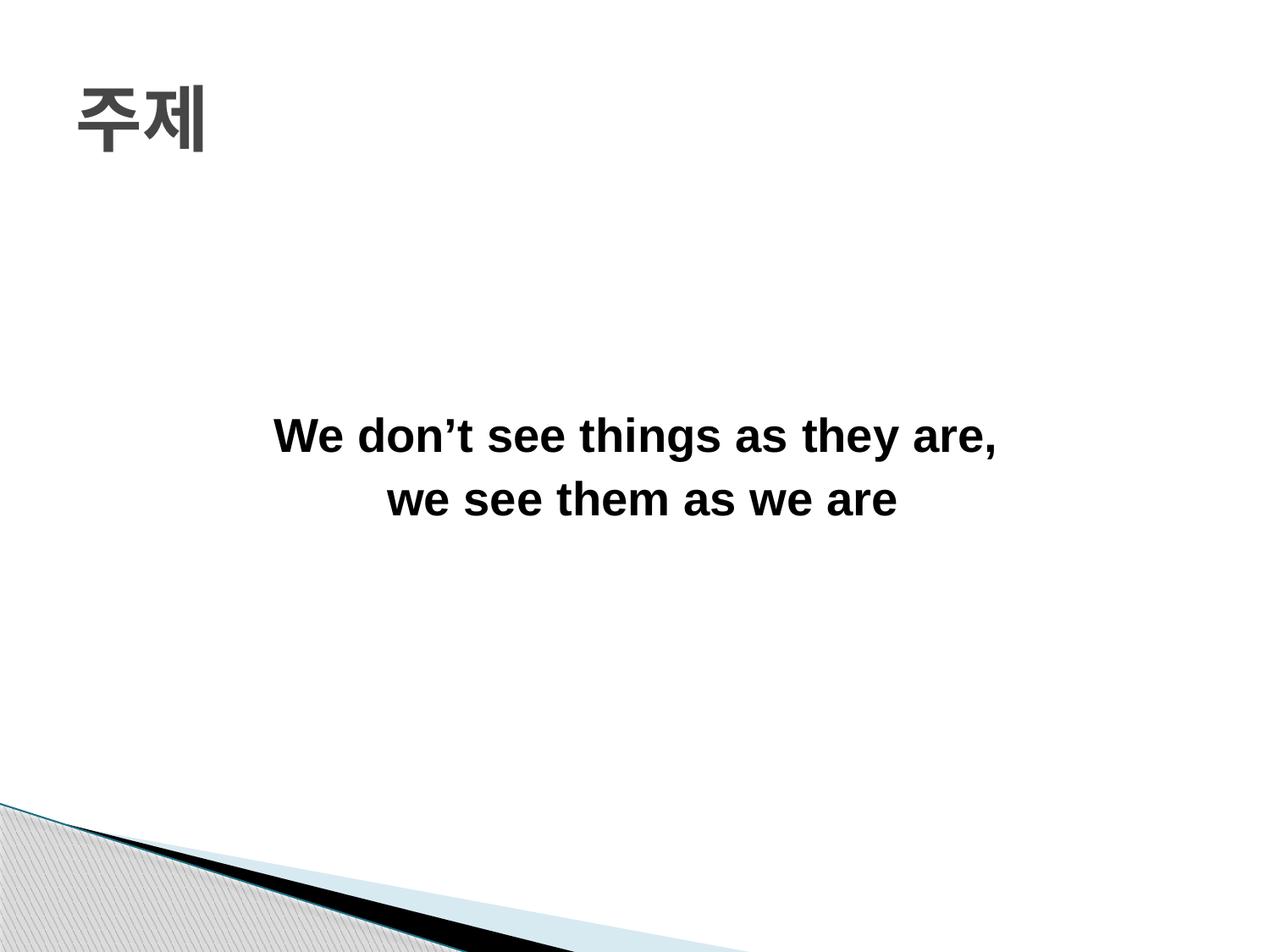

# 주제

We don’t see things as they are,
we see them as we are